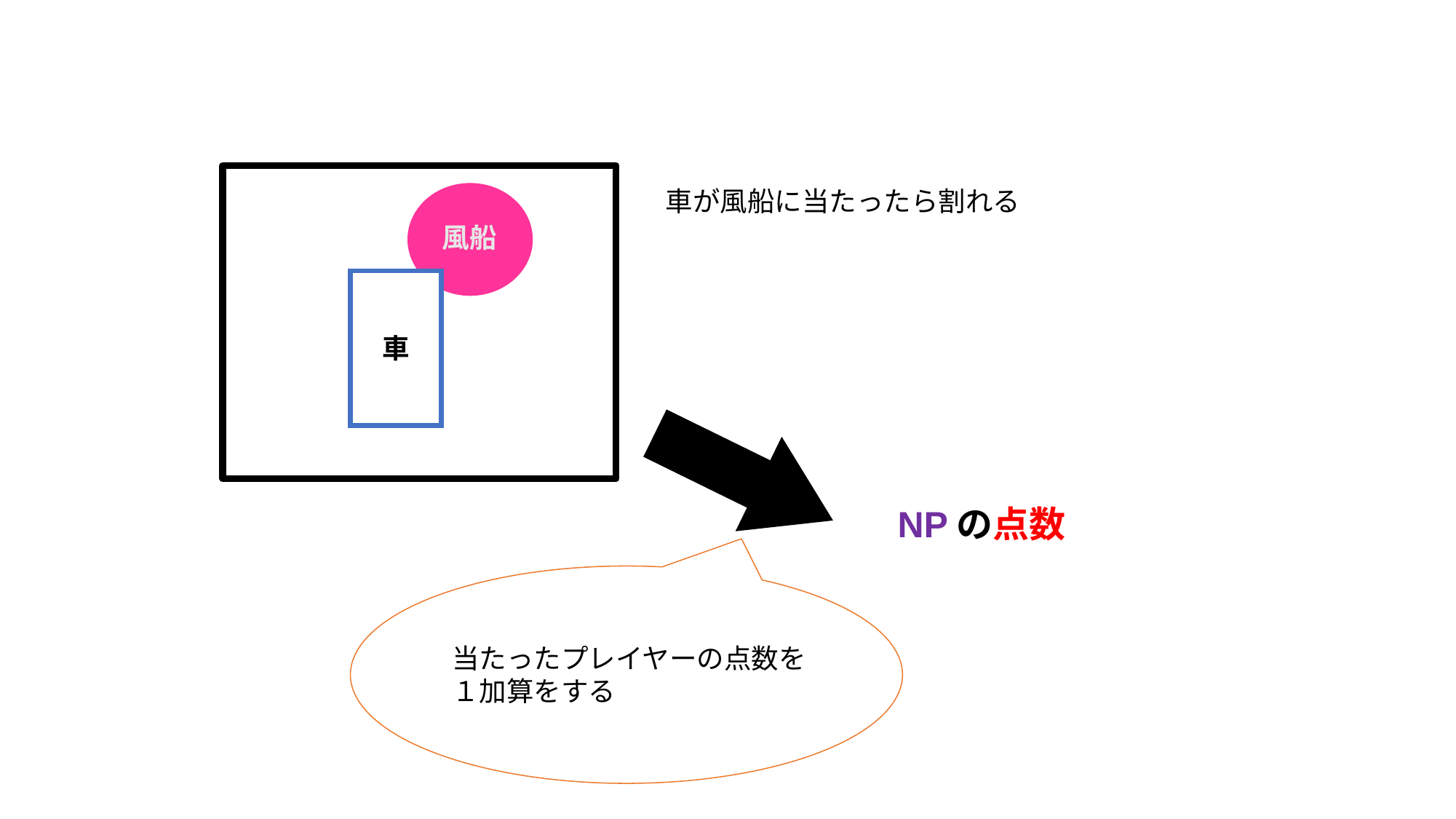

車が風船に当たったら割れる

風船

車

NPの点数

当たったプレイヤーの点数を１加算をする